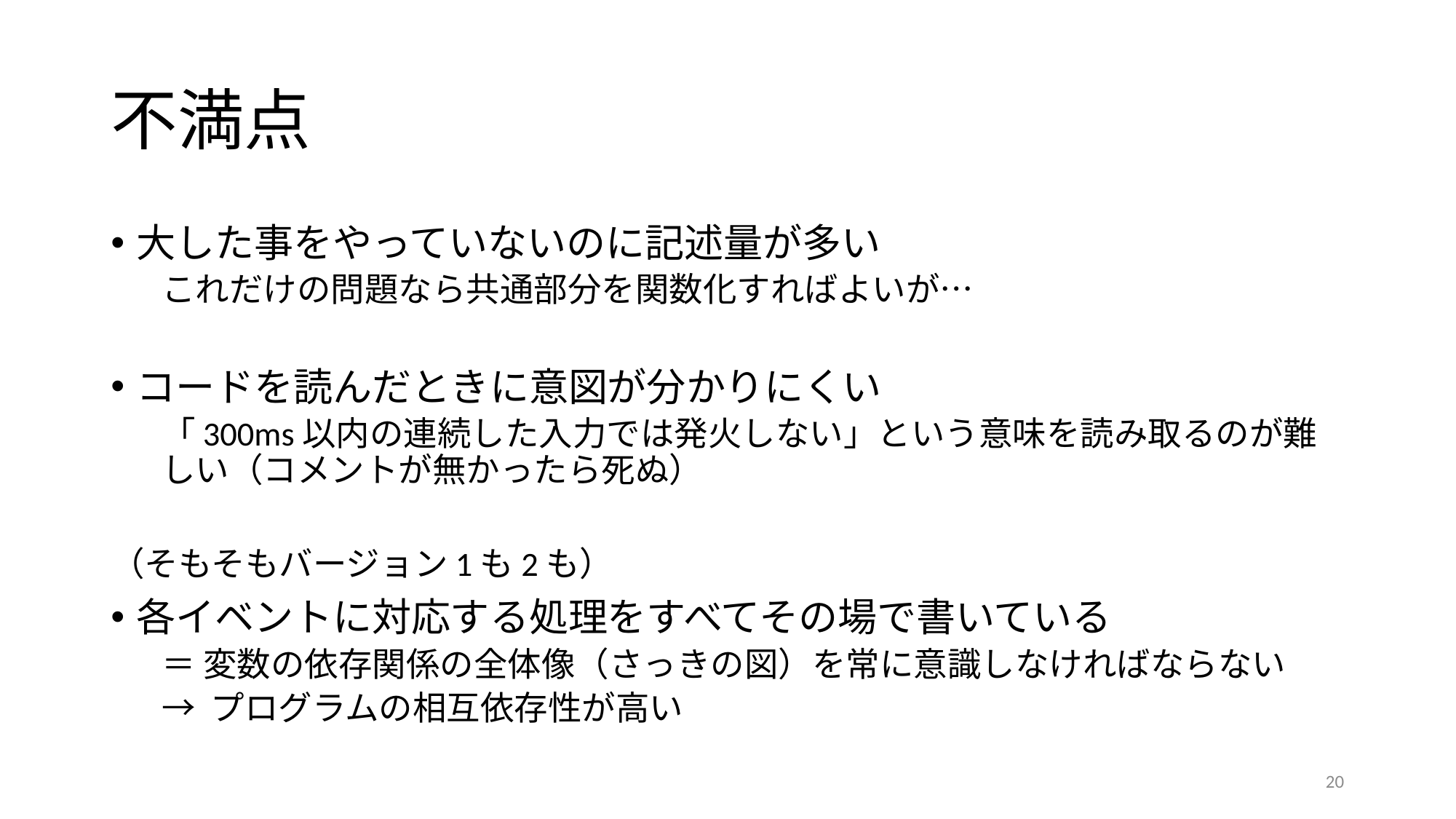

# 不満点
大した事をやっていないのに記述量が多い
これだけの問題なら共通部分を関数化すればよいが…

コードを読んだときに意図が分かりにくい
「300ms以内の連続した入力では発火しない」という意味を読み取るのが難しい（コメントが無かったら死ぬ）

（そもそもバージョン1も2も）
各イベントに対応する処理をすべてその場で書いている
＝ 変数の依存関係の全体像（さっきの図）を常に意識しなければならない
→ プログラムの相互依存性が高い

20